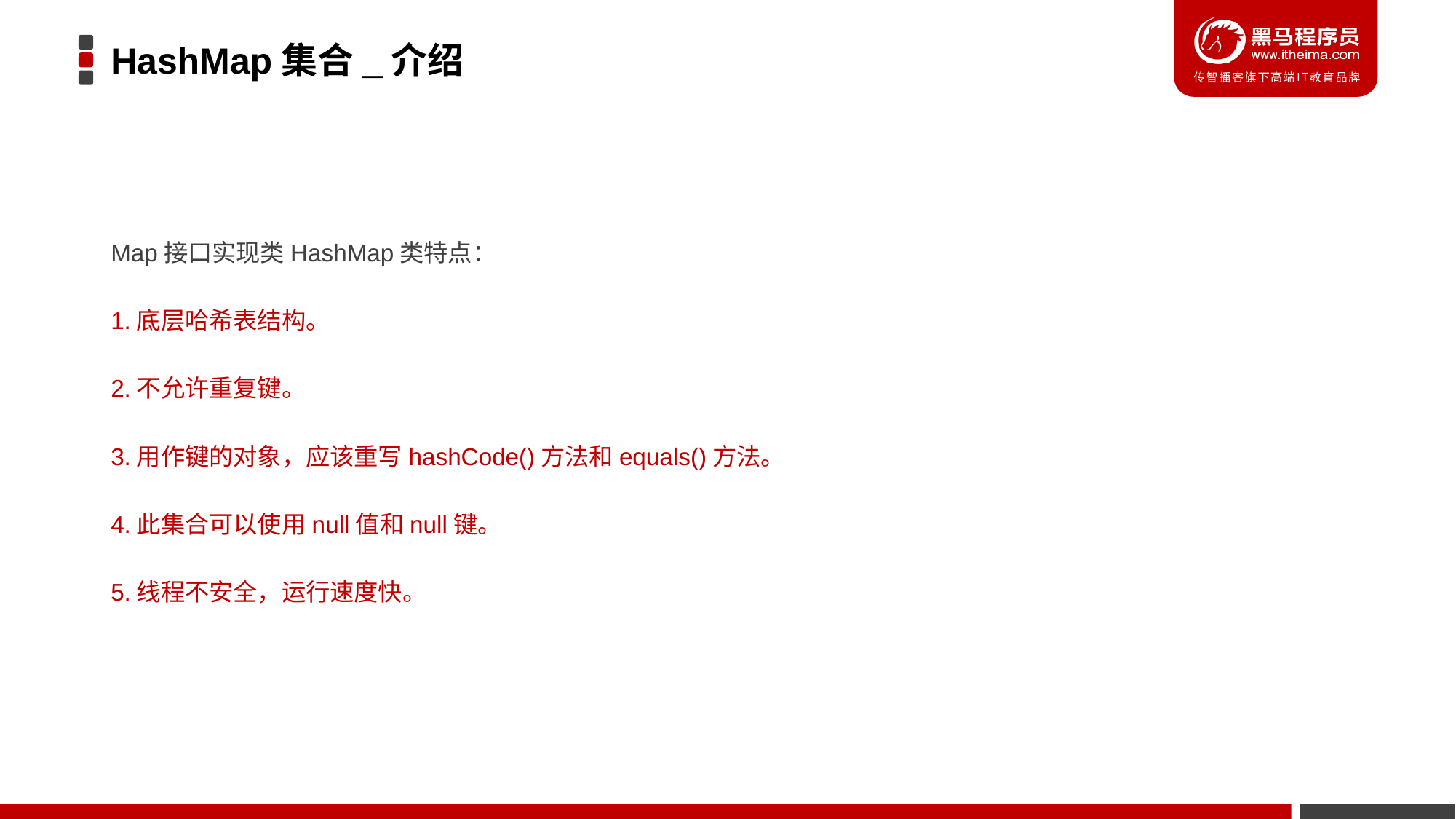

# HashMap集合_介绍
Map接口实现类HashMap类特点：

1.底层哈希表结构。

2.不允许重复键。

3.用作键的对象，应该重写hashCode()方法和equals()方法。

4.此集合可以使用null值和null键。

5.线程不安全，运行速度快。